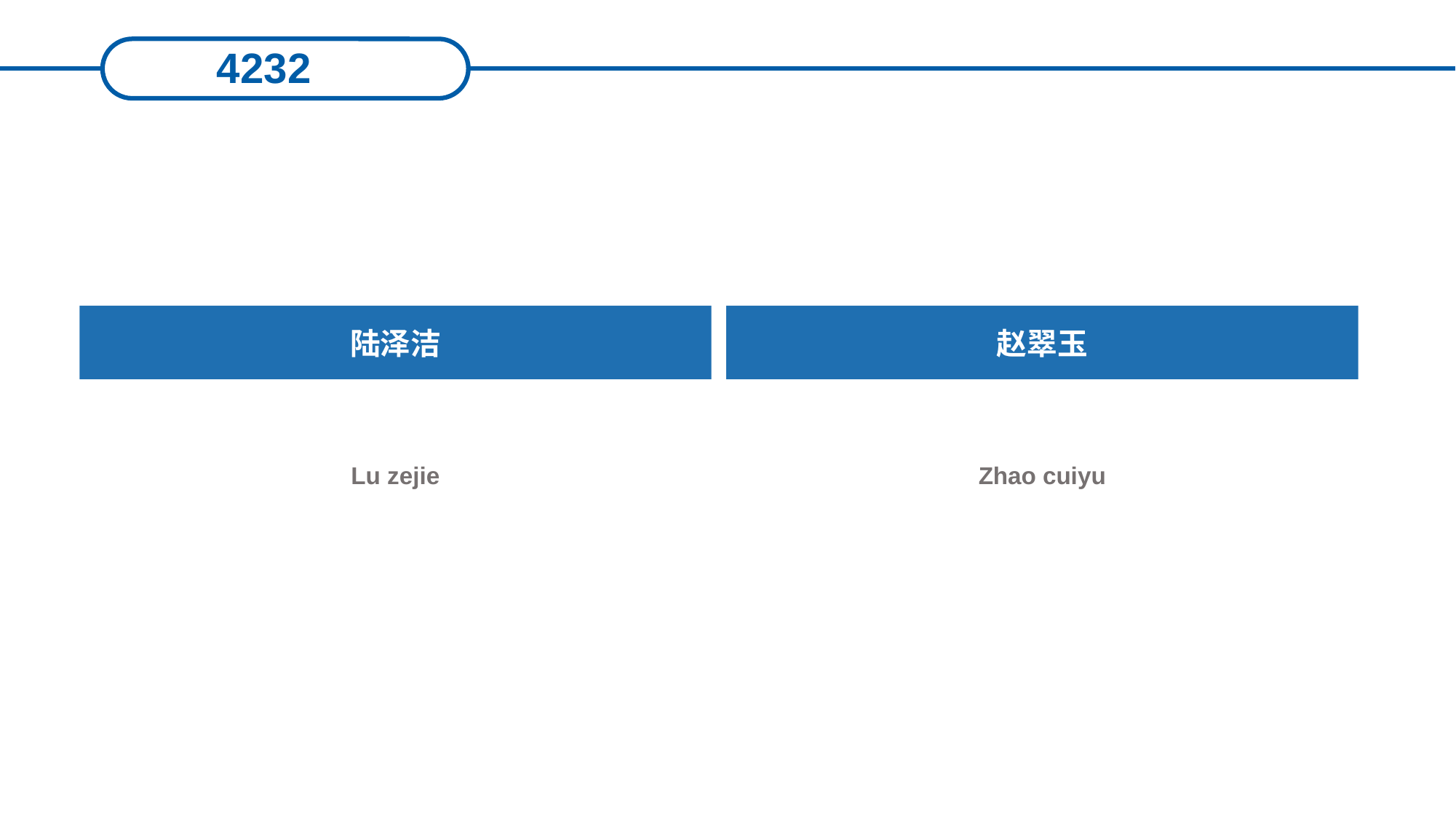

4232

陆泽洁
赵翠玉
Lu zejie
Zhao cuiyu